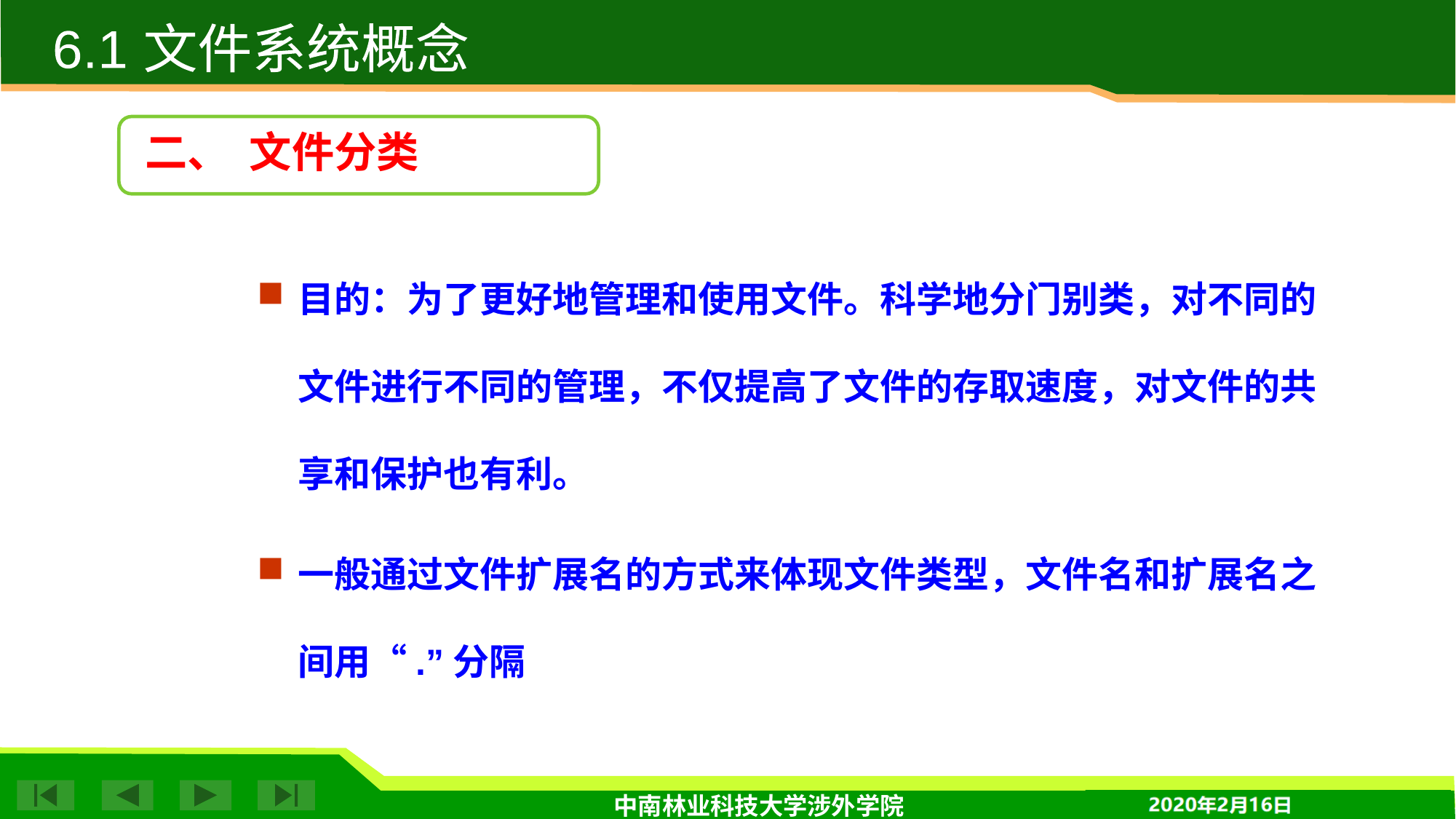

6.1 文件系统概念

二、  文件分类
目的：为了更好地管理和使用文件。科学地分门别类，对不同的文件进行不同的管理，不仅提高了文件的存取速度，对文件的共享和保护也有利。
一般通过文件扩展名的方式来体现文件类型，文件名和扩展名之间用“.”分隔